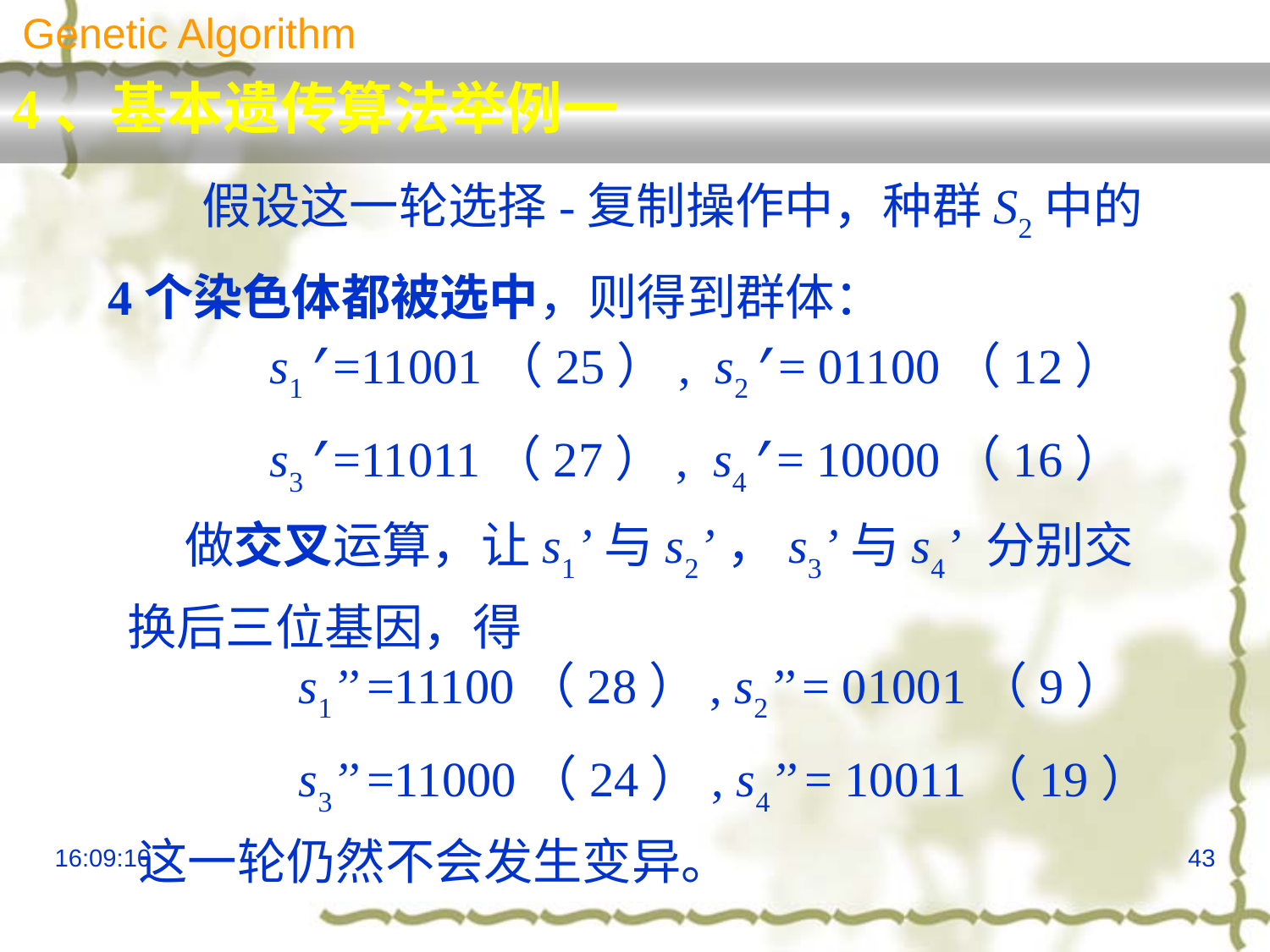

Genetic Algorithm
4、基本遗传算法举例一
　　 假设这一轮选择-复制操作中，种群S2中的
4个染色体都被选中，则得到群体：
 s1’=11001（25）,  s2’= 01100（12）
 s3’=11011（27）,  s4’= 10000（16）
     做交叉运算，让s1’与s2’，s3’与s4’ 分别交换后三位基因，得
     s1’’ =11100（28）, s2’’ = 01001（9）
     s3’’ =11000（24）, s4’’ = 10011（19）
这一轮仍然不会发生变异。
16:09:10
43